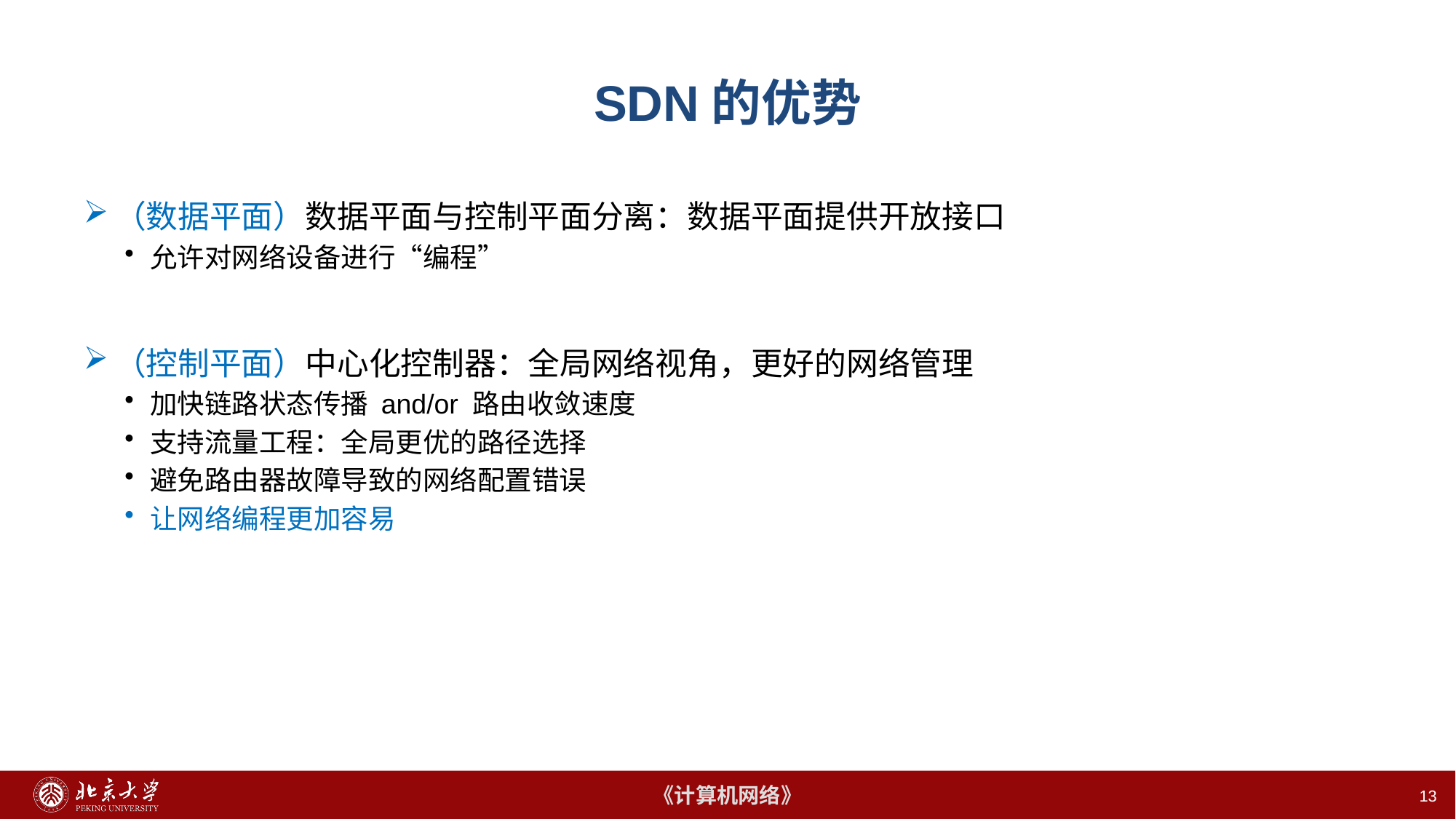

# SDN的优势
（数据平面）数据平面与控制平面分离：数据平面提供开放接口
允许对网络设备进行“编程”

（控制平面）中心化控制器：全局网络视角，更好的网络管理
加快链路状态传播 and/or 路由收敛速度
支持流量工程：全局更优的路径选择
避免路由器故障导致的网络配置错误
让网络编程更加容易

13